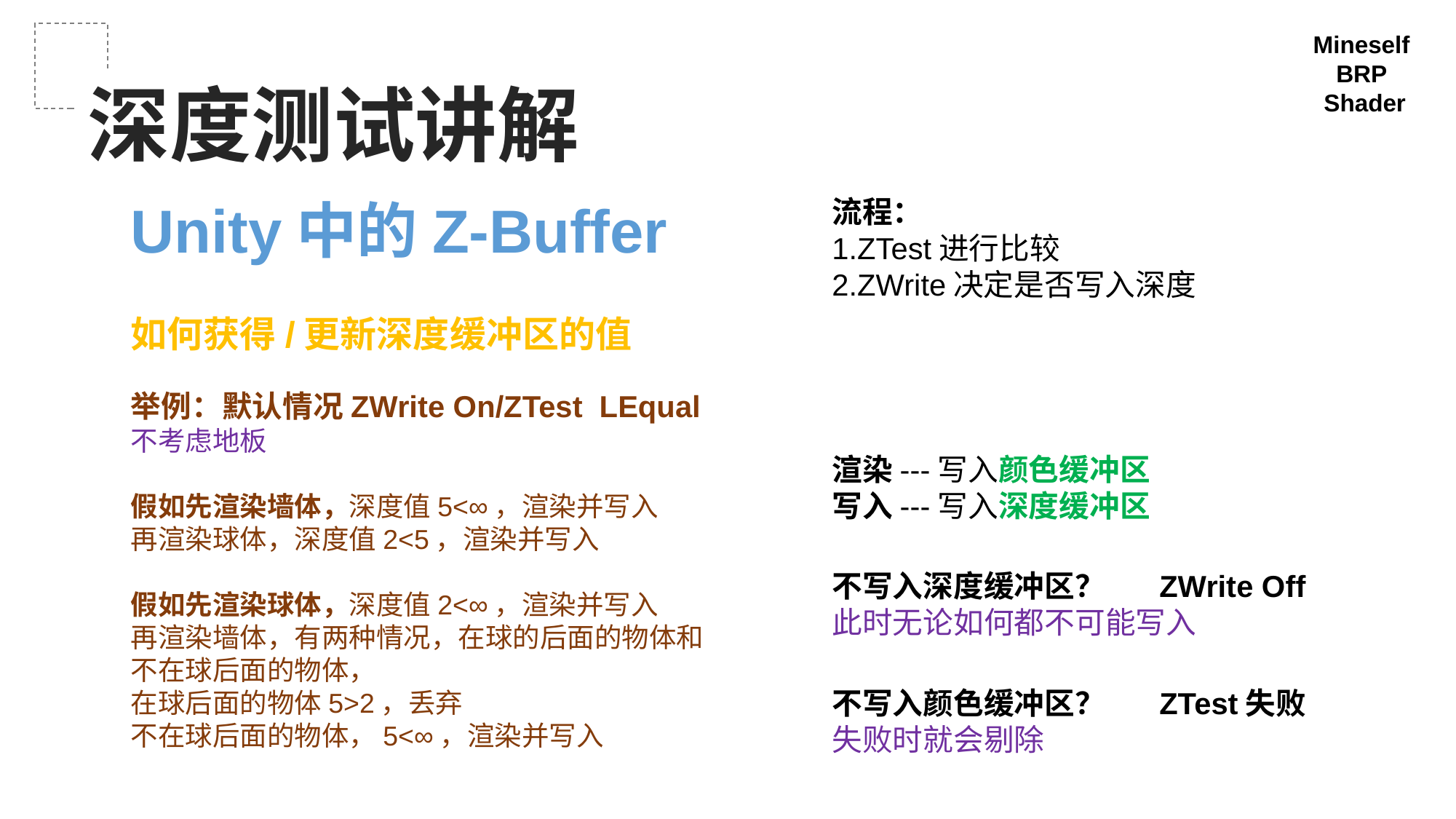

Mineself
BRP
Shader

深度测试讲解
Unity中的Z-Buffer
流程：
1.ZTest进行比较
2.ZWrite决定是否写入深度
如何获得/更新深度缓冲区的值
举例：默认情况ZWrite On/ZTest  LEqual
不考虑地板

假如先渲染墙体，深度值5<∞，渲染并写入
再渲染球体，深度值2<5，渲染并写入

假如先渲染球体，深度值2<∞，渲染并写入
再渲染墙体，有两种情况，在球的后面的物体和不在球后面的物体，
在球后面的物体5>2，丢弃
不在球后面的物体，5<∞，渲染并写入
渲染---写入颜色缓冲区
写入---写入深度缓冲区
不写入深度缓冲区？	ZWrite Off
此时无论如何都不可能写入
不写入颜色缓冲区？	ZTest失败
失败时就会剔除